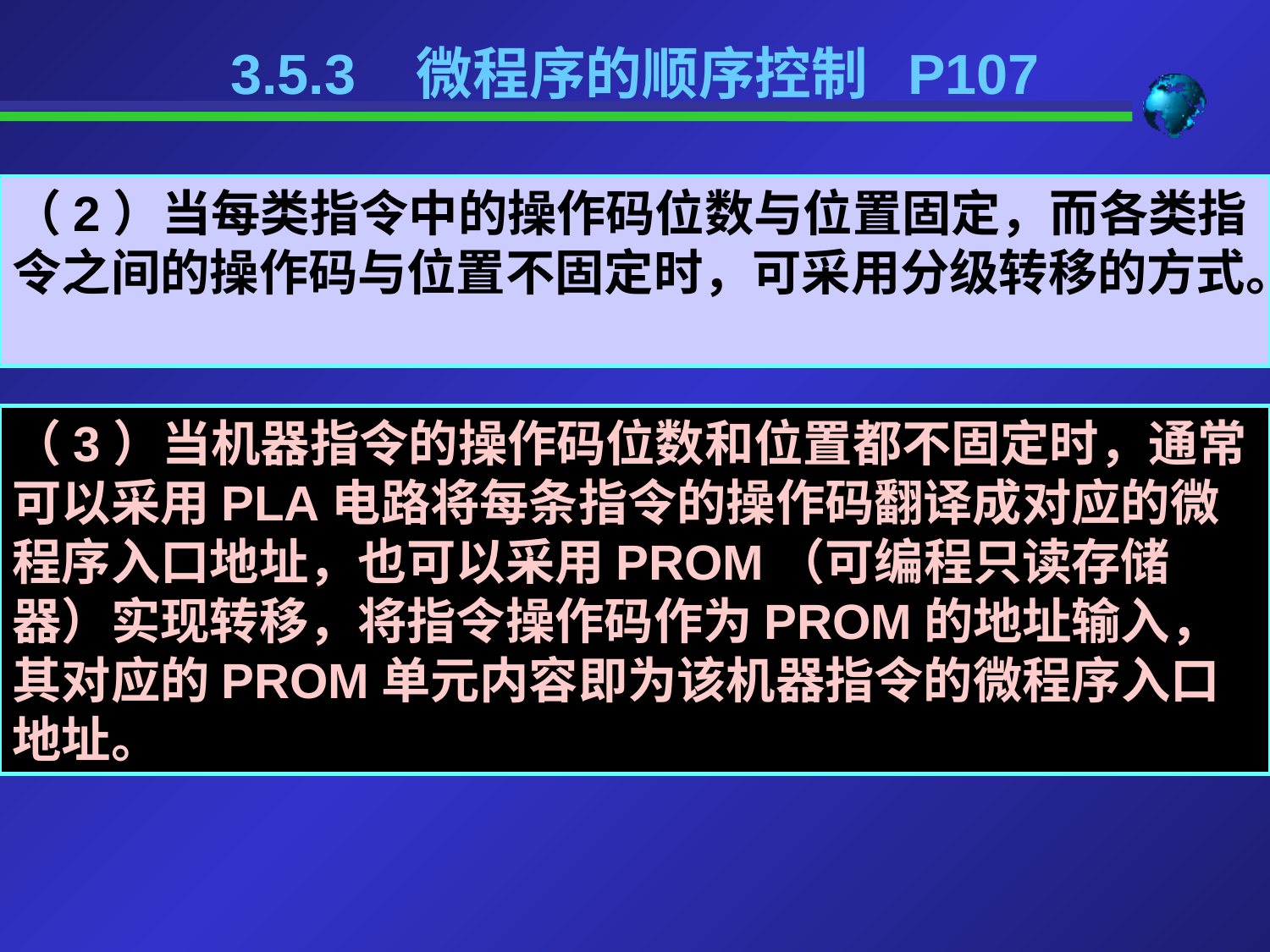

3.5.3   微程序的顺序控制  P107
（2）当每类指令中的操作码位数与位置固定，而各类指令之间的操作码与位置不固定时，可采用分级转移的方式。
（3）当机器指令的操作码位数和位置都不固定时，通常可以采用PLA电路将每条指令的操作码翻译成对应的微程序入口地址，也可以采用PROM（可编程只读存储器）实现转移，将指令操作码作为PROM的地址输入，其对应的PROM单元内容即为该机器指令的微程序入口地址。
83